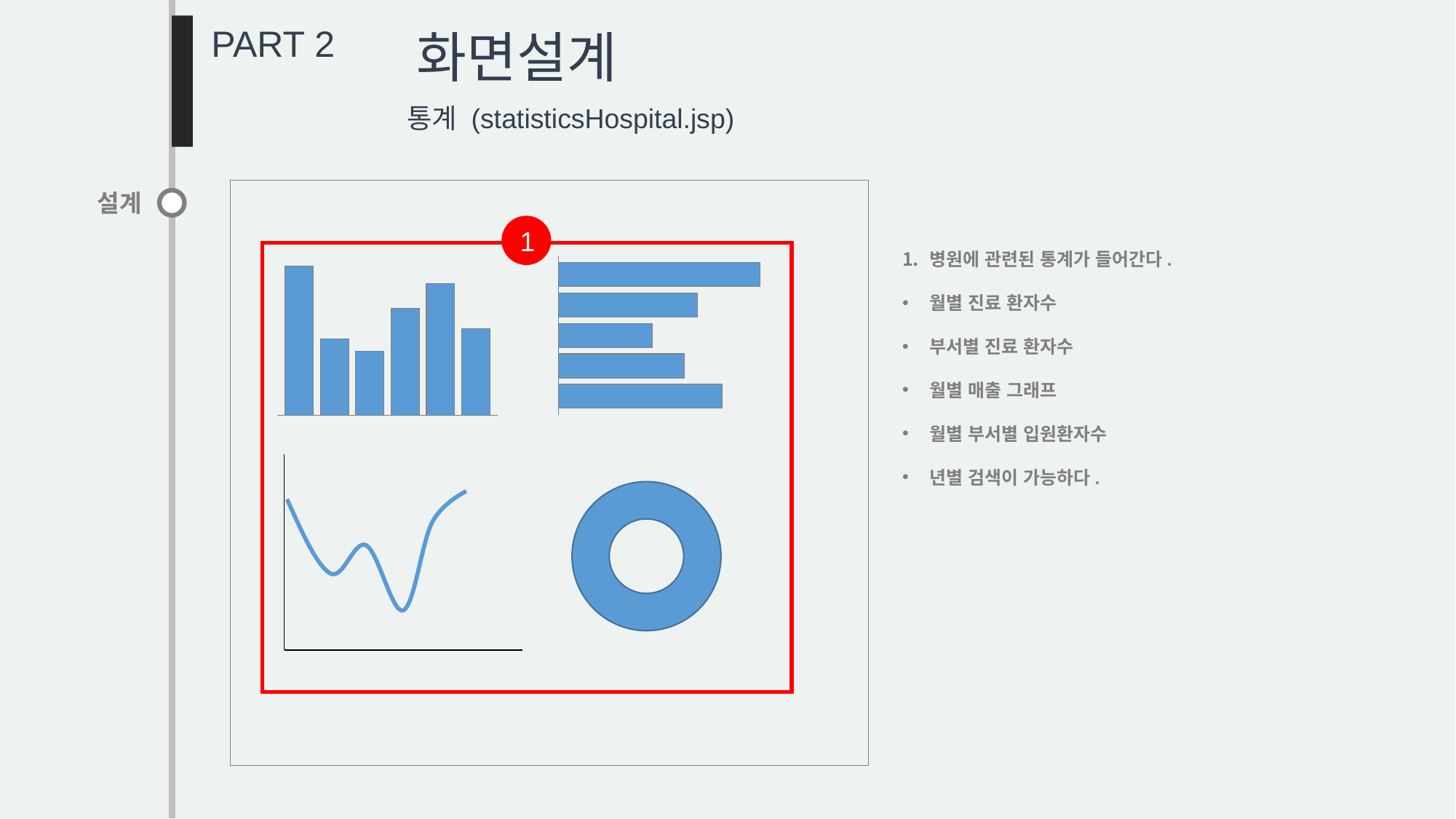

PART 2
화면설계
통계 (statisticsHospital.jsp)

설계

1

병원에 관련된 통계가 들어간다.

월별 진료 환자수

부서별 진료 환자수

월별 매출 그래프

월별 부서별 입원환자수

년별 검색이 가능하다.